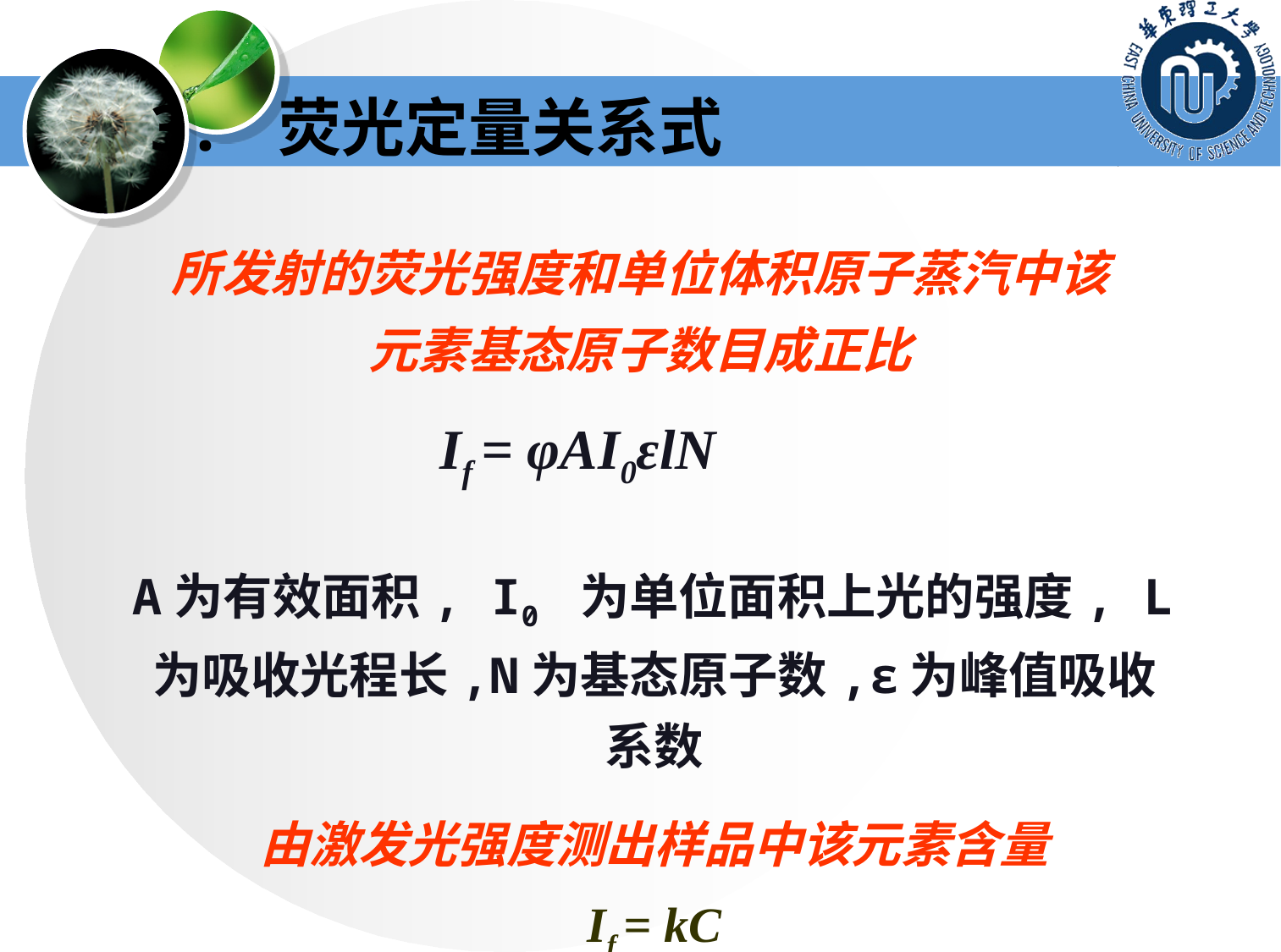

3. 荧光定量关系式

所发射的荧光强度和单位体积原子蒸汽中该元素基态原子数目成正比
If = φAI0εlN
A为有效面积, I0 为单位面积上光的强度, L为吸收光程长,N为基态原子数,ε为峰值吸收系数

由激发光强度测出样品中该元素含量
If = kC